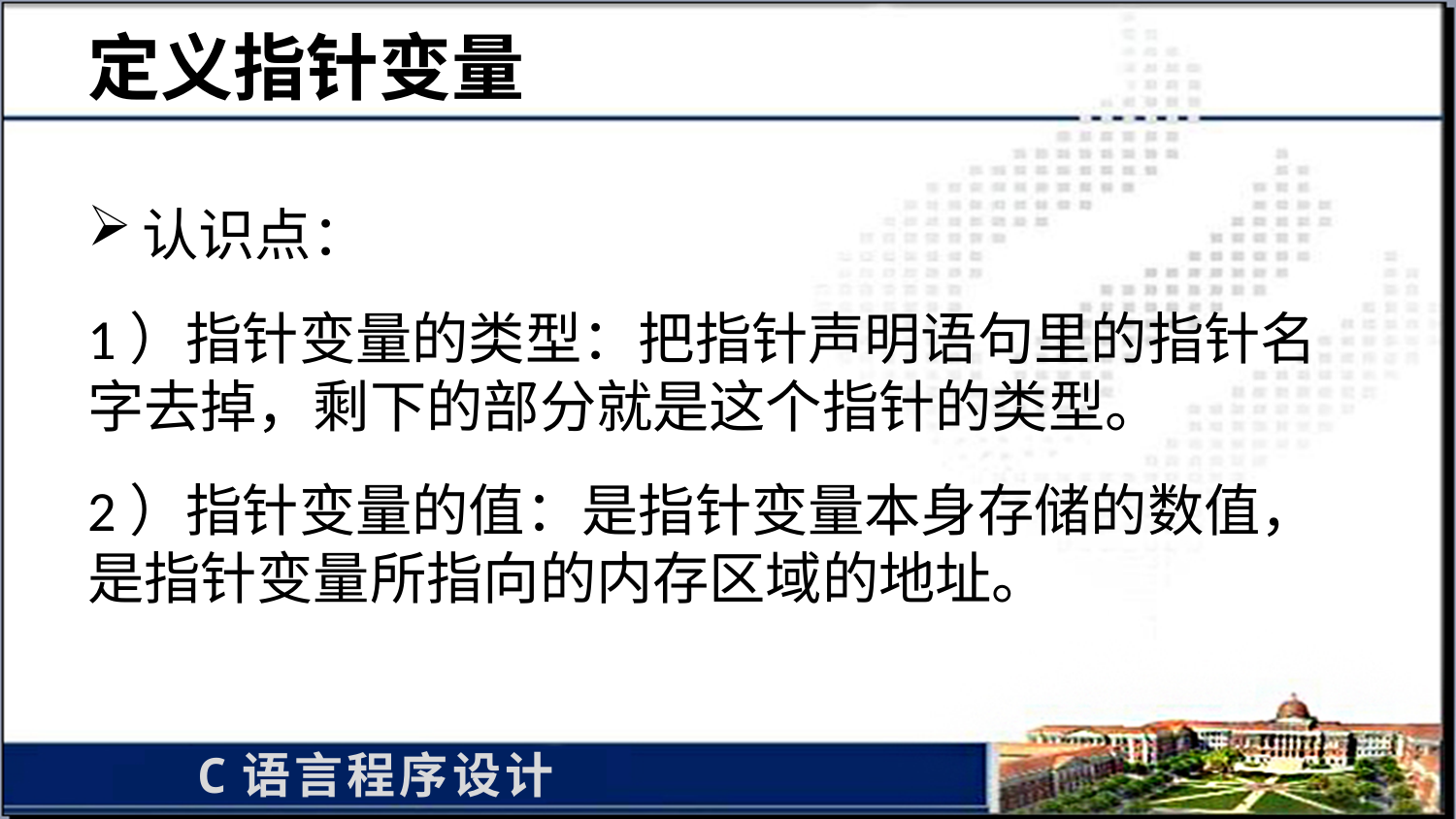

# 定义指针变量
认识点：
1）指针变量的类型：把指针声明语句里的指针名字去掉，剩下的部分就是这个指针的类型。
2）指针变量的值：是指针变量本身存储的数值，是指针变量所指向的内存区域的地址。